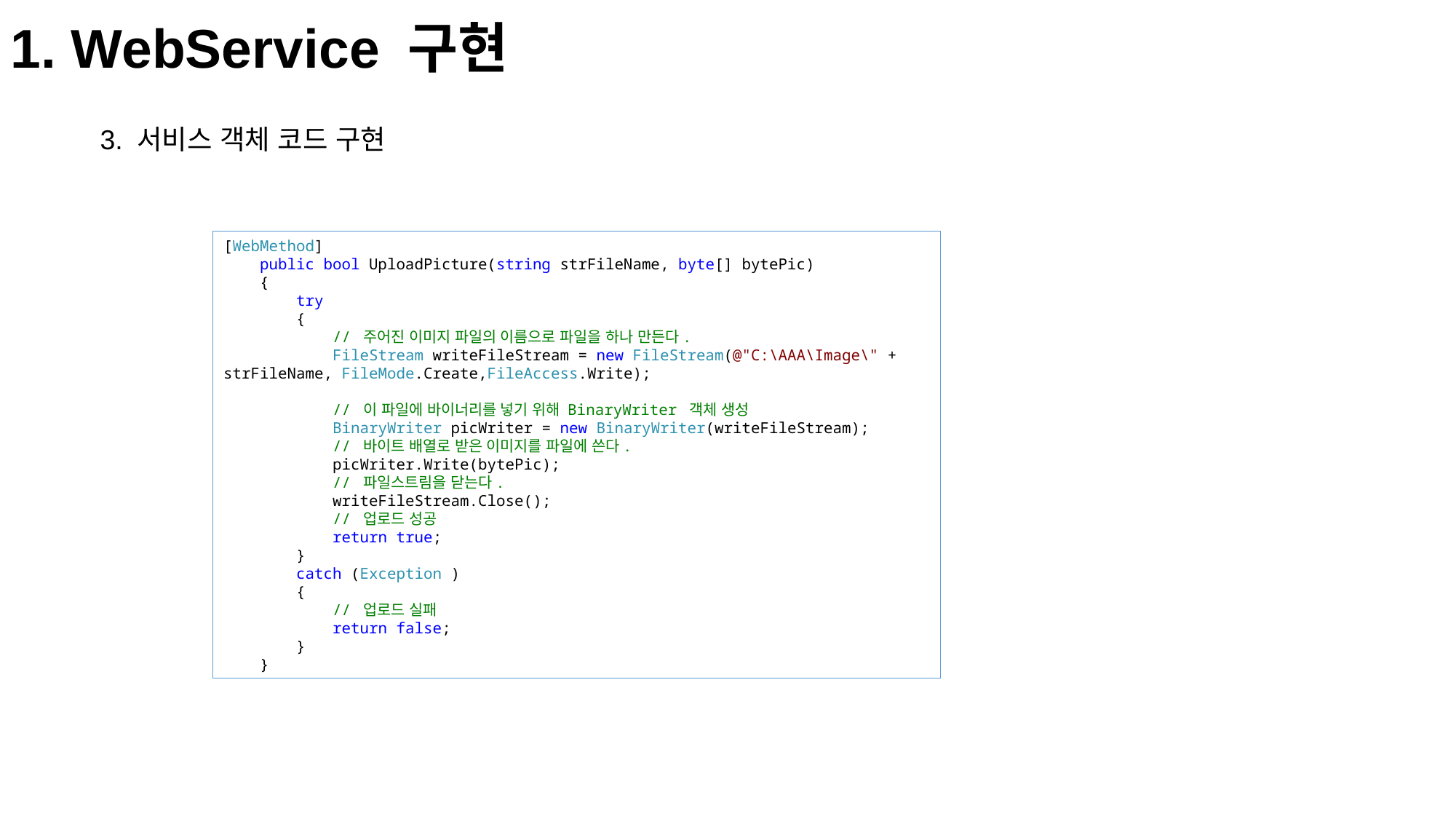

1. WebService 구현

3. 서비스 객체 코드 구현
[WebMethod]
    public bool UploadPicture(string strFileName, byte[] bytePic)
    {
        try
        {
            // 주어진 이미지 파일의 이름으로 파일을 하나 만든다.
            FileStream writeFileStream = new FileStream(@"C:\AAA\Image\" + strFileName, FileMode.Create,FileAccess.Write);

            // 이 파일에 바이너리를 넣기 위해 BinaryWriter 객체 생성
            BinaryWriter picWriter = new BinaryWriter(writeFileStream);
            // 바이트 배열로 받은 이미지를 파일에 쓴다.
            picWriter.Write(bytePic);
            // 파일스트림을 닫는다.
            writeFileStream.Close();
            // 업로드 성공
            return true;
        }
        catch (Exception )
        {
            // 업로드 실패
            return false;
        }
    }